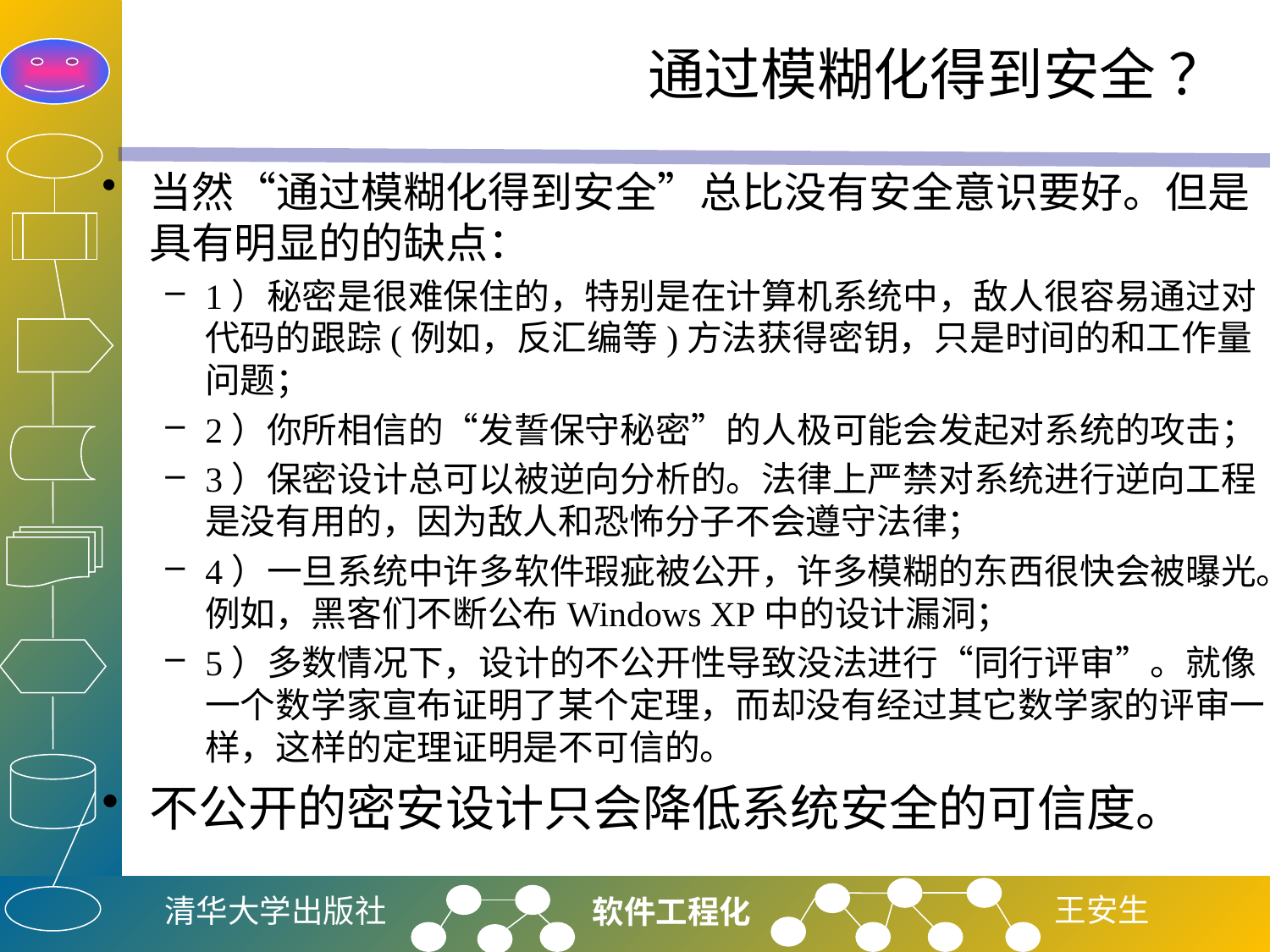

# 通过模糊化得到安全 ？
当然“通过模糊化得到安全”总比没有安全意识要好。但是具有明显的的缺点：
1）秘密是很难保住的，特别是在计算机系统中，敌人很容易通过对代码的跟踪(例如，反汇编等)方法获得密钥，只是时间的和工作量问题；
2）你所相信的“发誓保守秘密”的人极可能会发起对系统的攻击；
3）保密设计总可以被逆向分析的。法律上严禁对系统进行逆向工程是没有用的，因为敌人和恐怖分子不会遵守法律；
4）一旦系统中许多软件瑕疵被公开，许多模糊的东西很快会被曝光。例如，黑客们不断公布Windows XP中的设计漏洞；
5）多数情况下，设计的不公开性导致没法进行“同行评审”。就像一个数学家宣布证明了某个定理，而却没有经过其它数学家的评审一样，这样的定理证明是不可信的。
不公开的密安设计只会降低系统安全的可信度。